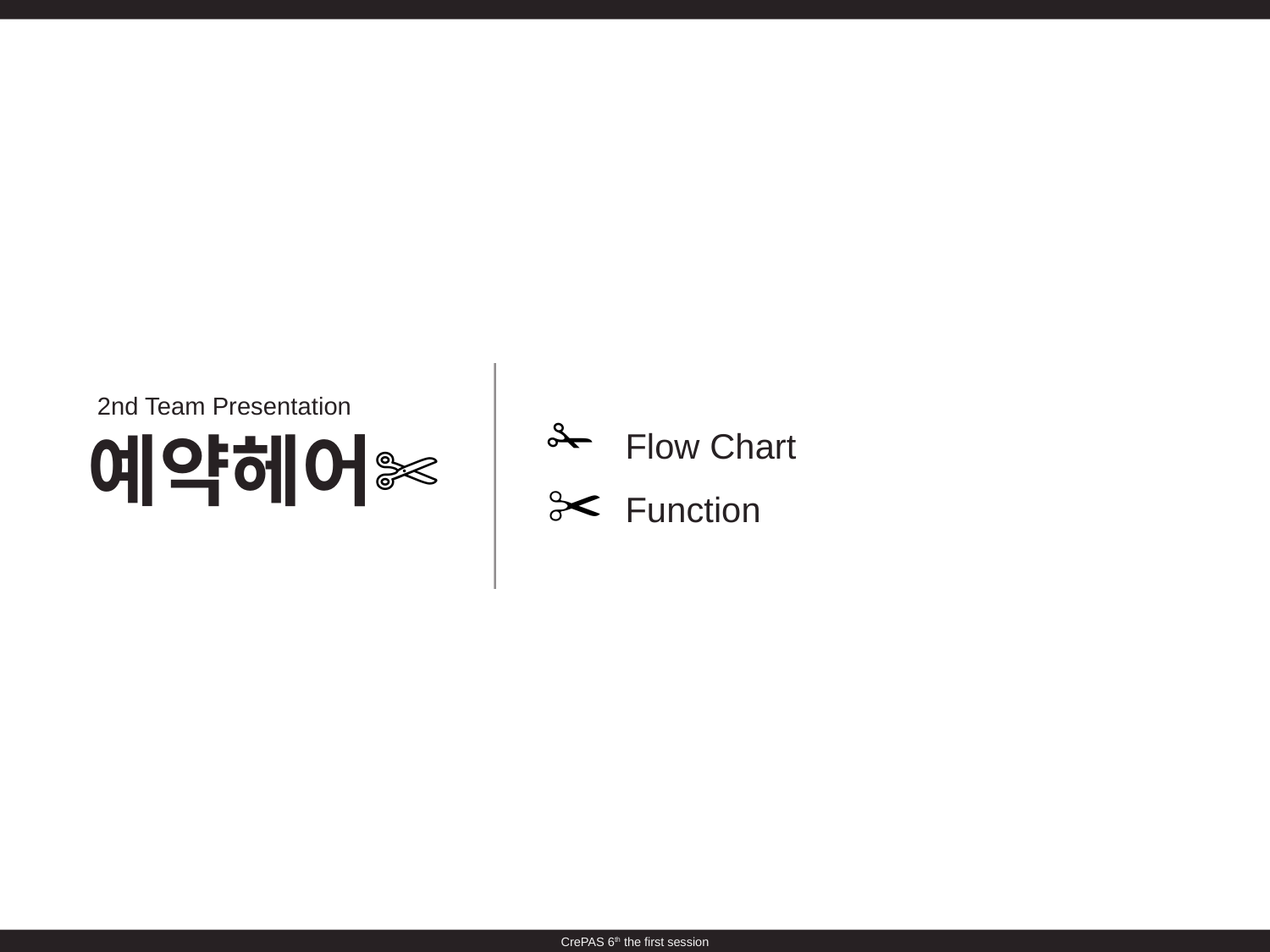

2nd Team Presentation
✁✂
Flow Chart
Function
 예약헤어✄
CrePAS 6th the first session